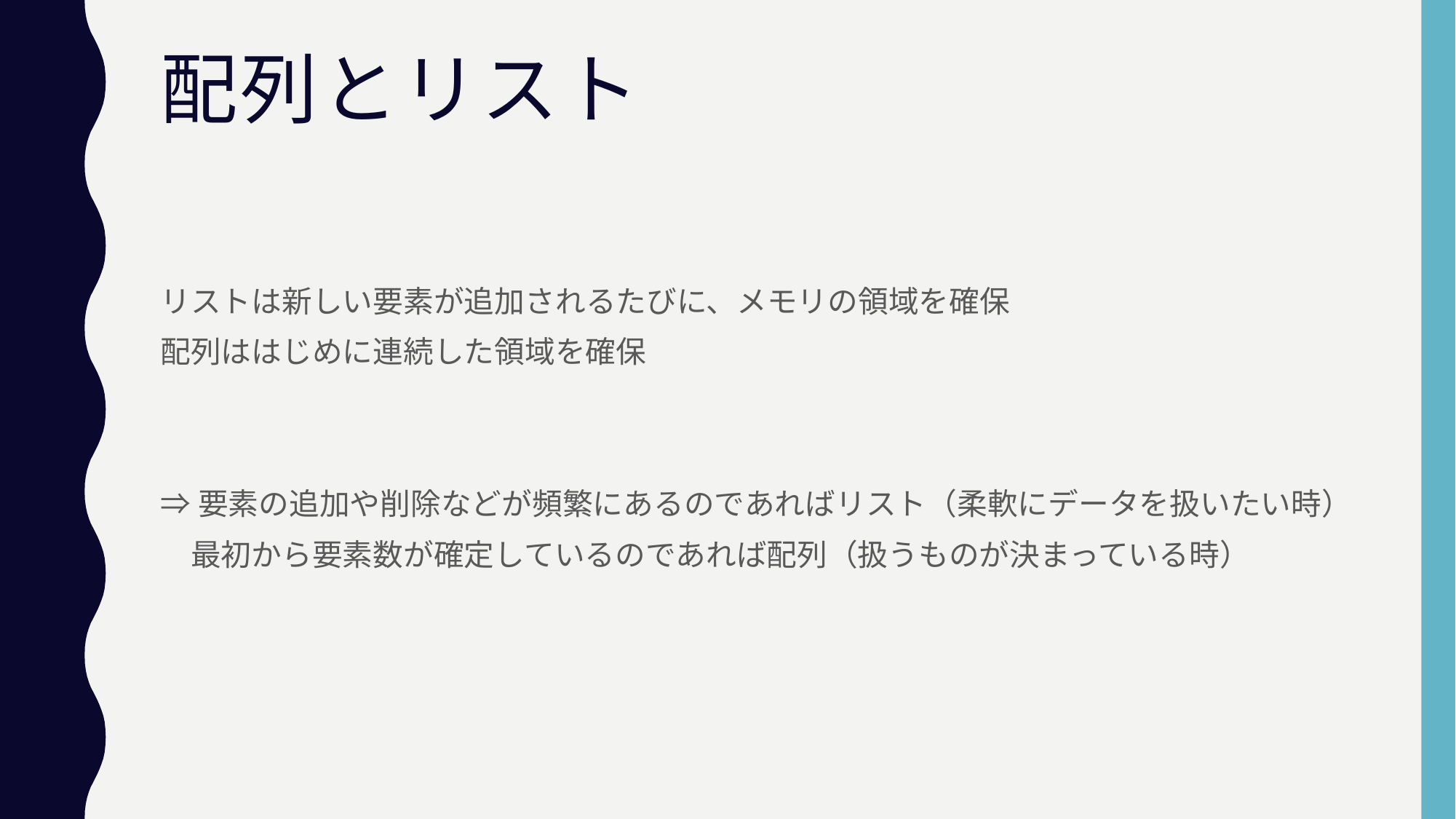

# 配列とリスト
リストは新しい要素が追加されるたびに、メモリの領域を確保
配列ははじめに連続した領域を確保

⇒要素の追加や削除などが頻繁にあるのであればリスト（柔軟にデータを扱いたい時）
　最初から要素数が確定しているのであれば配列（扱うものが決まっている時）